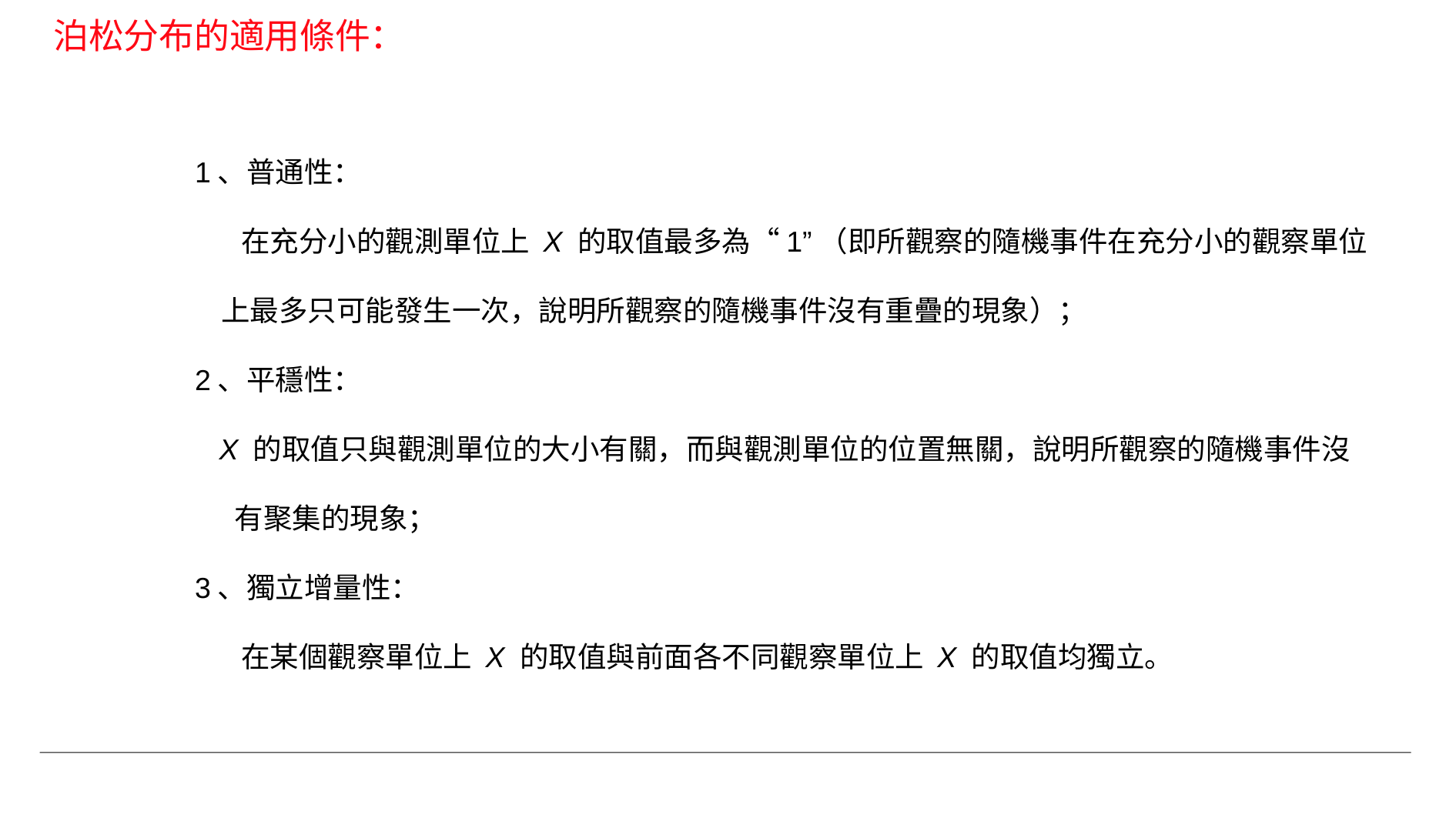

泊松分布的適用條件：
1、普通性：
      在充分小的觀測單位上 X 的取值最多為“1”（即所觀察的隨機事件在充分小的觀察單位
   上最多只可能發生一次，說明所觀察的隨機事件沒有重疊的現象）；
2、平穩性：
   X 的取值只與觀測單位的大小有關，而與觀測單位的位置無關，說明所觀察的隨機事件沒
     有聚集的現象；
3、獨立增量性：
      在某個觀察單位上 X 的取值與前面各不同觀察單位上 X 的取值均獨立。